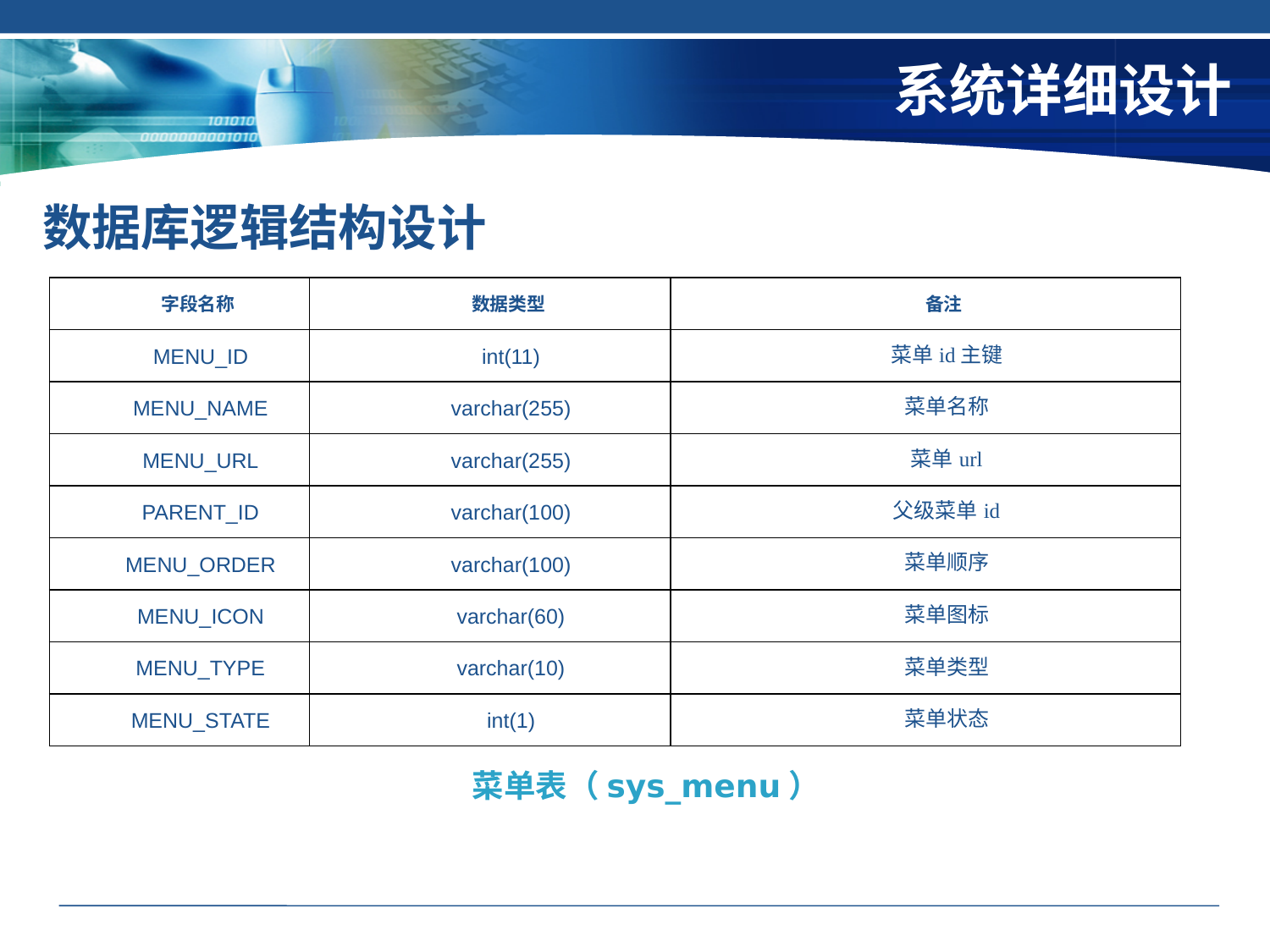

# 系统详细设计
数据库逻辑结构设计

菜单表（sys_menu）

| 字段名称 | 数据类型 | 备注 |
| --- | --- | --- |
| MENU\_ID | int(11) | 菜单id主键 |
| MENU\_NAME | varchar(255) | 菜单名称 |
| MENU\_URL | varchar(255) | 菜单url |
| PARENT\_ID | varchar(100) | 父级菜单id |
| MENU\_ORDER | varchar(100) | 菜单顺序 |
| MENU\_ICON | varchar(60) | 菜单图标 |
| MENU\_TYPE | varchar(10) | 菜单类型 |
| MENU\_STATE | int(1) | 菜单状态 |